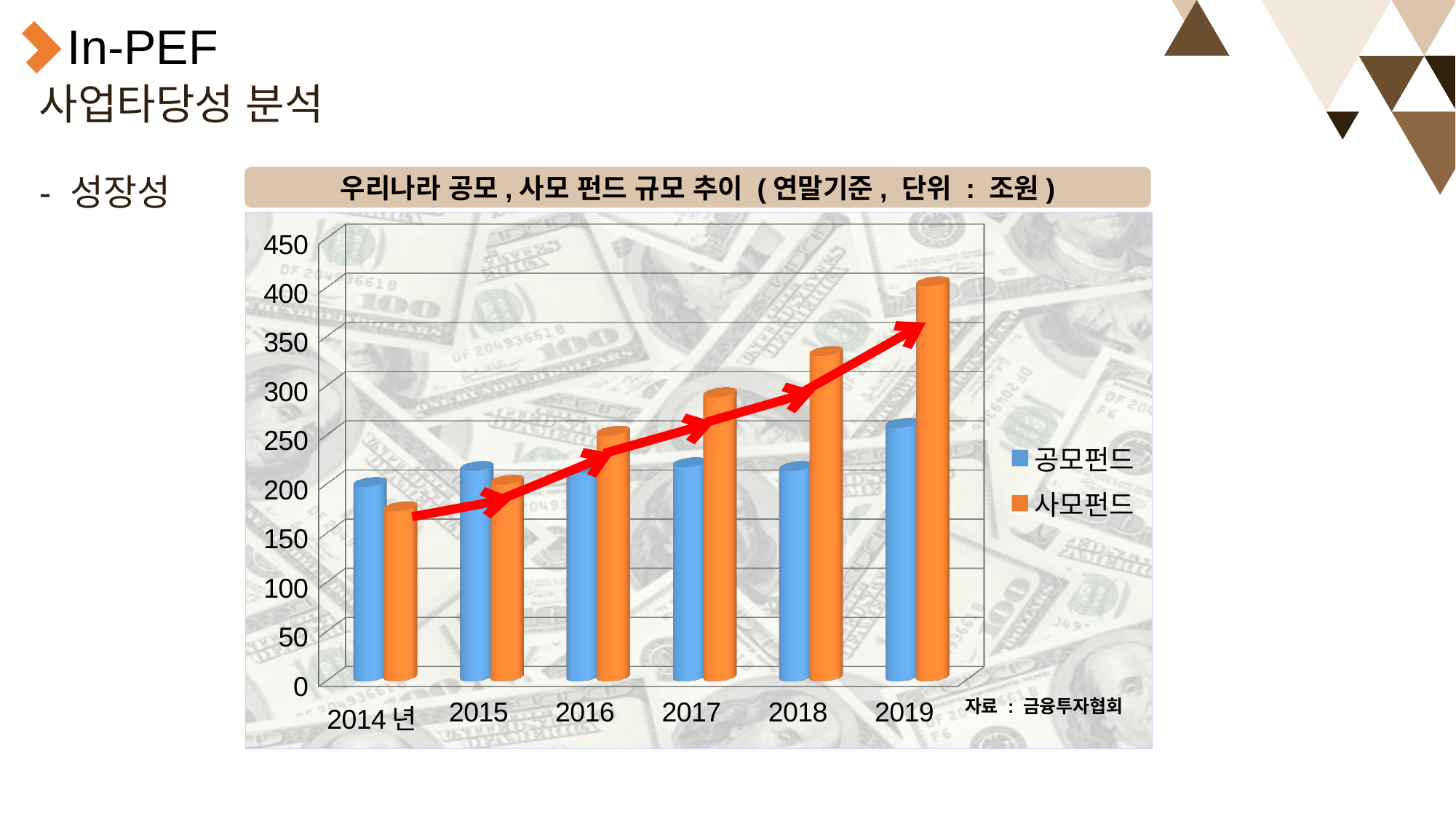

In-PEF

# 사업타당성 분석 - 성장성
우리나라 공모,사모 펀드 규모 추이 (연말기준, 단위 : 조원)

[unsupported chart]

자료 : 금융투자협회